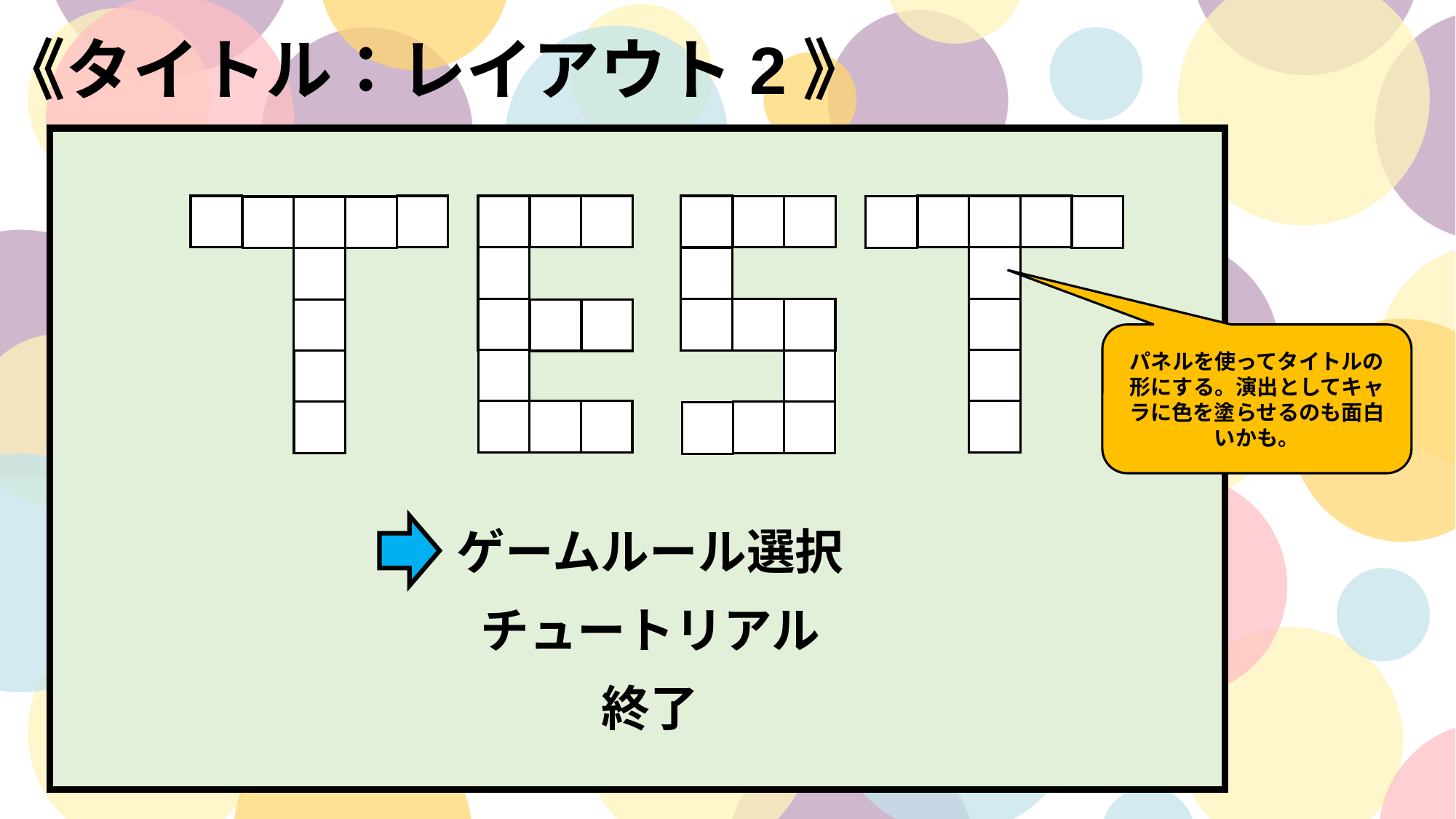

《タイトル：レイアウト2》

パネルを使ってタイトルの形にする。演出としてキャラに色を塗らせるのも面白いかも。

ゲームルール選択
チュートリアル
終了